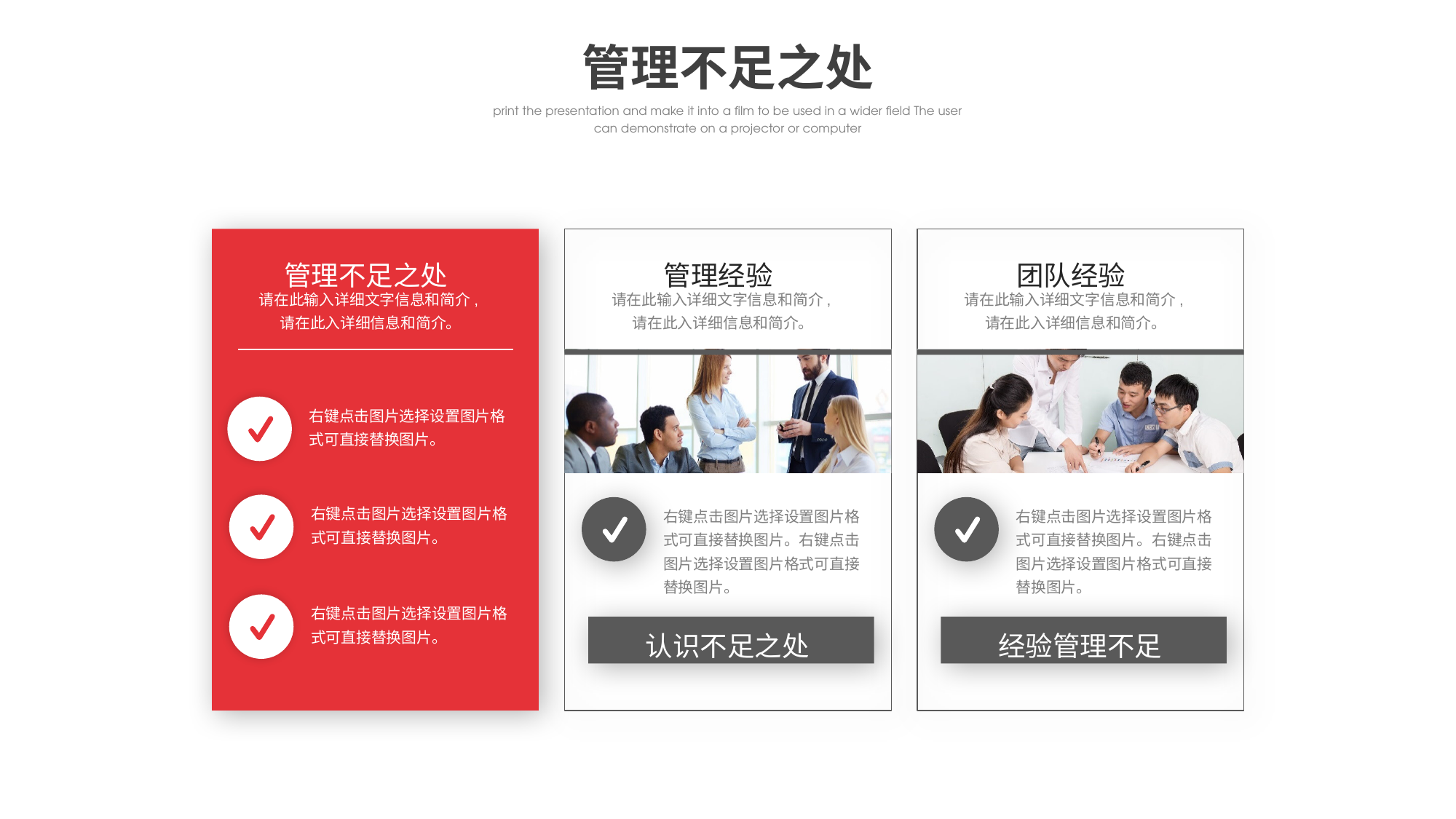

管理不足之处
print the presentation and make it into a film to be used in a wider field The user can demonstrate on a projector or computer

管理不足之处
请在此输入详细文字信息和简介,请在此入详细信息和简介。
管理经验
请在此输入详细文字信息和简介,请在此入详细信息和简介。
团队经验
请在此输入详细文字信息和简介,请在此入详细信息和简介。

右键点击图片选择设置图片格式可直接替换图片。

右键点击图片选择设置图片格式可直接替换图片。

右键点击图片选择设置图片格式可直接替换图片。右键点击图片选择设置图片格式可直接替换图片。

右键点击图片选择设置图片格式可直接替换图片。右键点击图片选择设置图片格式可直接替换图片。

右键点击图片选择设置图片格式可直接替换图片。

认识不足之处
经验管理不足